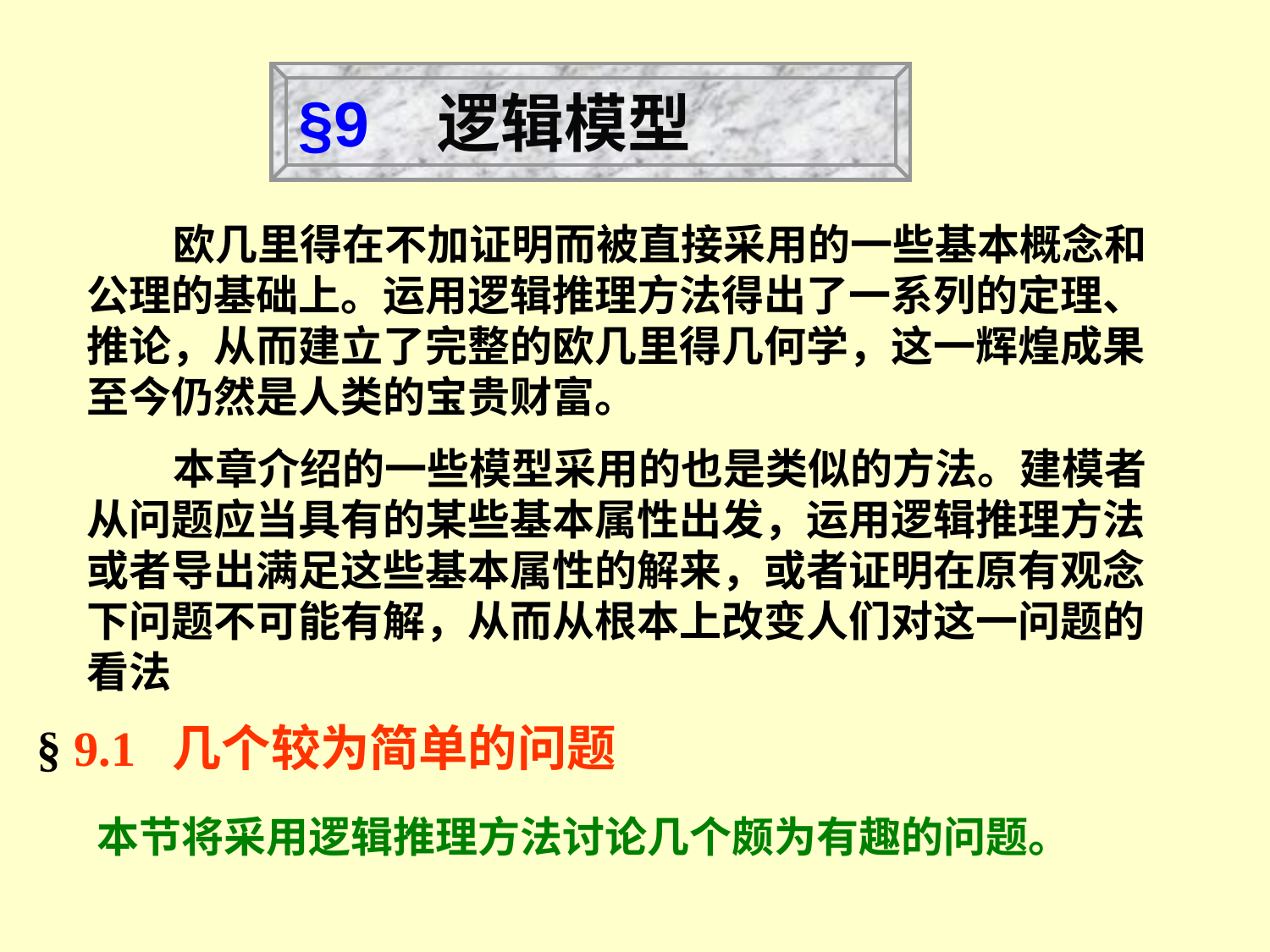

§9   逻辑模型
        欧几里得在不加证明而被直接采用的一些基本概念和公理的基础上。运用逻辑推理方法得出了一系列的定理、推论，从而建立了完整的欧几里得几何学，这一辉煌成果至今仍然是人类的宝贵财富。
        本章介绍的一些模型采用的也是类似的方法。建模者从问题应当具有的某些基本属性出发，运用逻辑推理方法或者导出满足这些基本属性的解来，或者证明在原有观念下问题不可能有解，从而从根本上改变人们对这一问题的看法
  § 9.1  几个较为简单的问题
本节将采用逻辑推理方法讨论几个颇为有趣的问题。